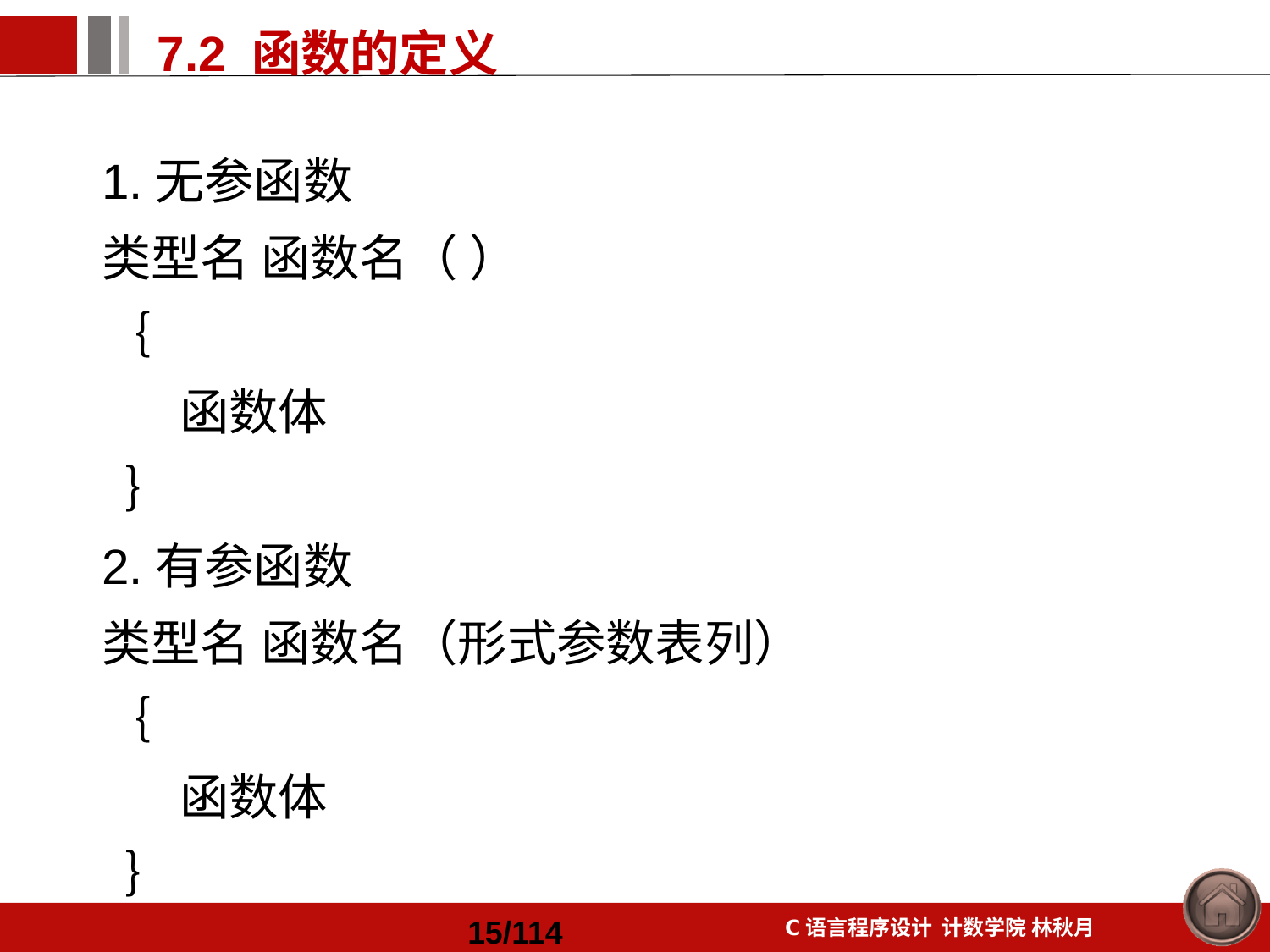

1.无参函数
类型名 函数名（ ）
｛
      函数体
 ｝
2.有参函数
类型名 函数名（形式参数表列）
｛
      函数体
 ｝